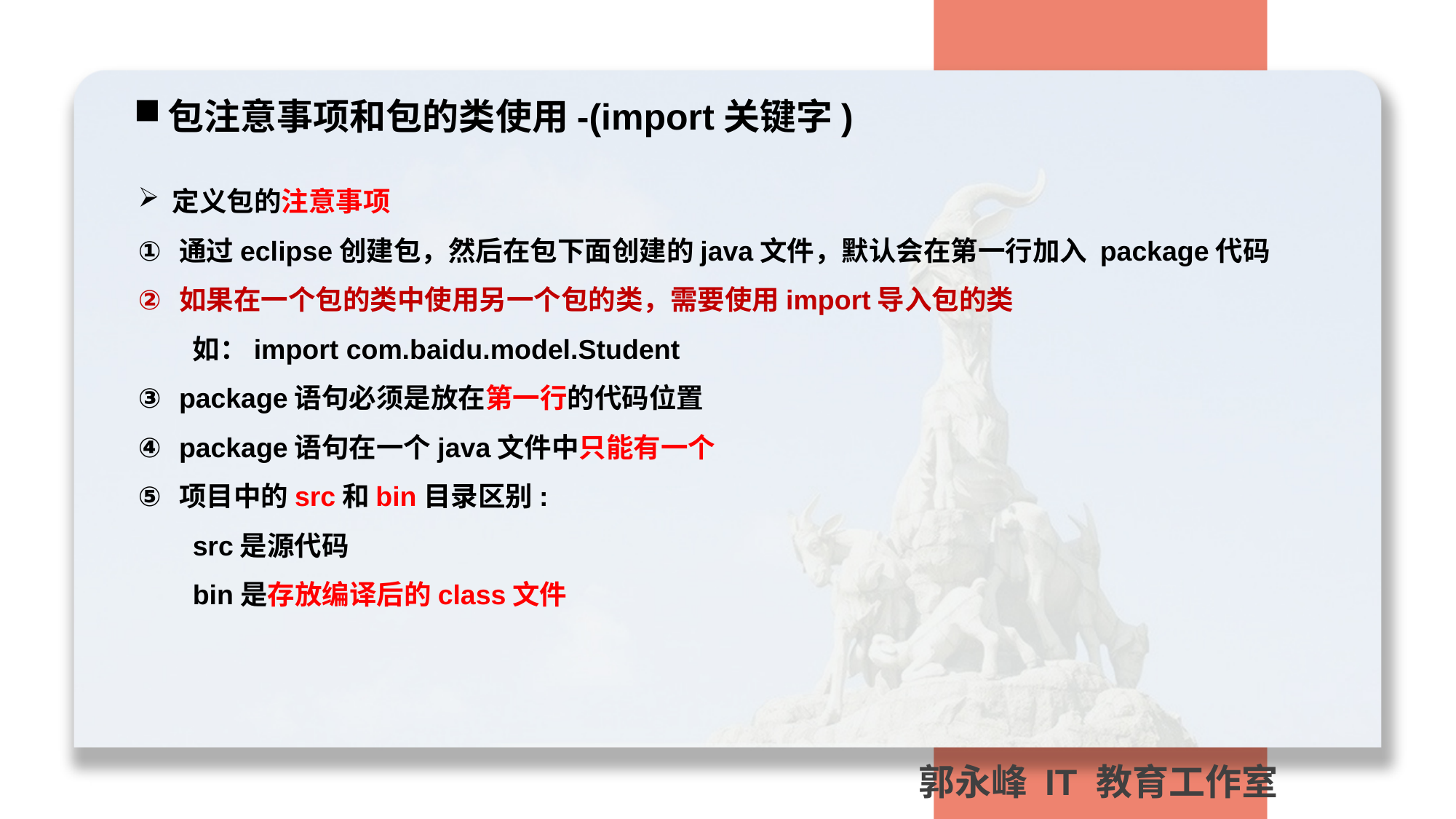

包注意事项和包的类使用-(import关键字)
定义包的注意事项
通过eclipse创建包，然后在包下面创建的java文件，默认会在第一行加入 package代码
如果在一个包的类中使用另一个包的类，需要使用import导入包的类
如：import com.baidu.model.Student
package语句必须是放在第一行的代码位置
package语句在一个java文件中只能有一个
项目中的src和bin目录区别:
src是源代码
bin是存放编译后的class文件